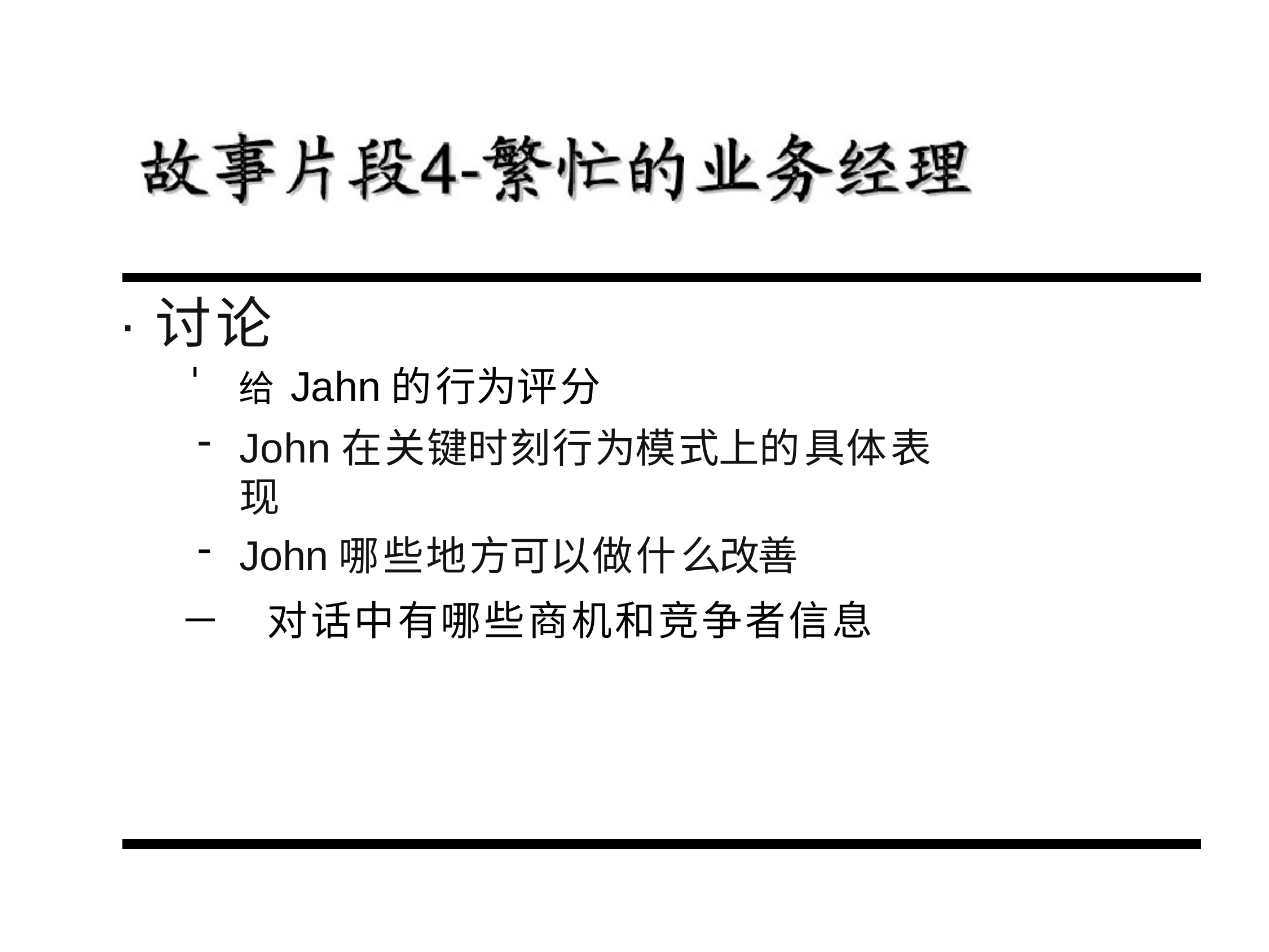

# ·讨论
给Jahn的行为评分
John在关键时刻行为模式上的具体表现
John哪些地方可以做什么改善
－对话中有哪些商机和竞争者信息